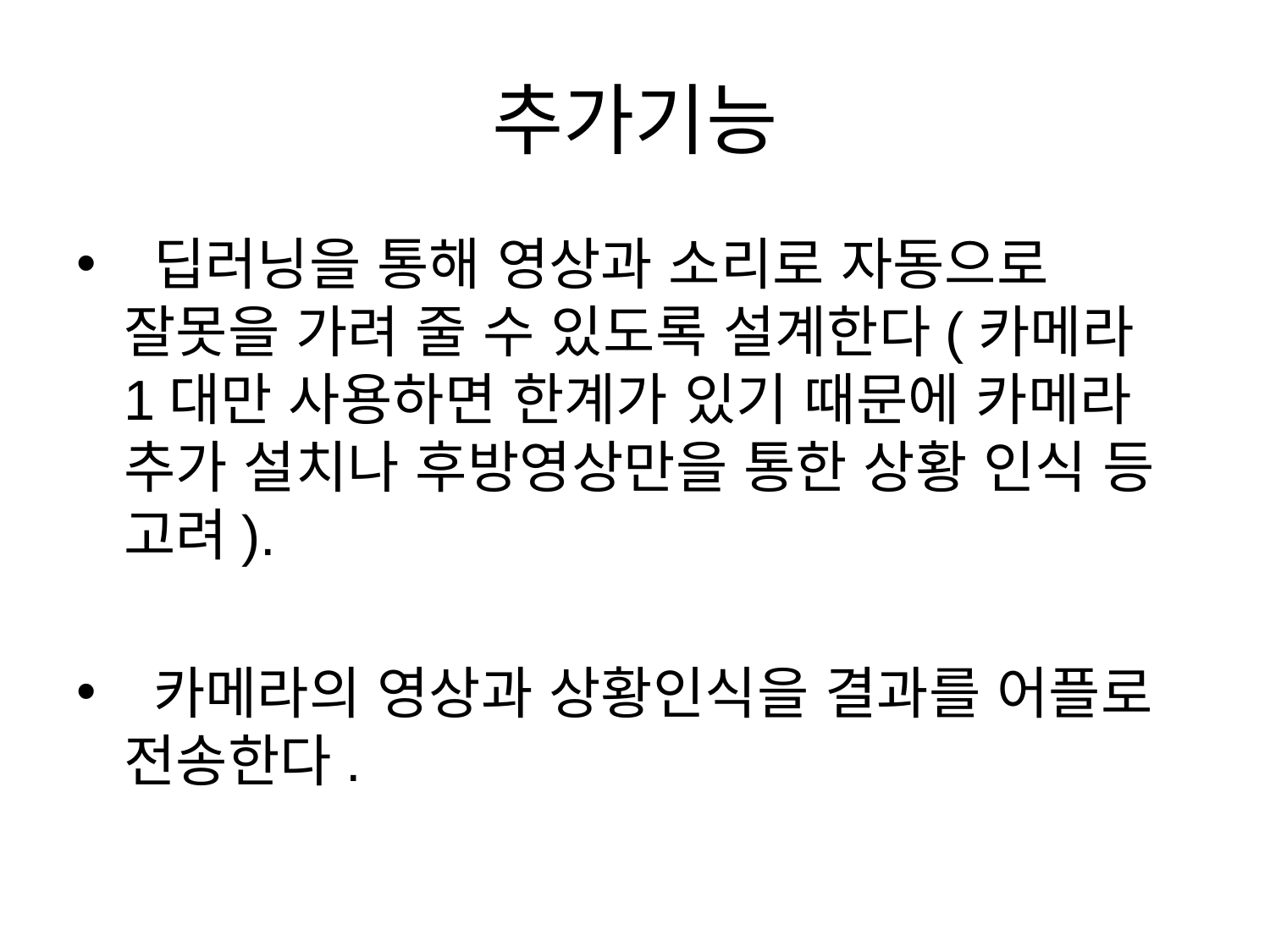

# 추가기능
 딥러닝을 통해 영상과 소리로 자동으로 잘못을 가려 줄 수 있도록 설계한다(카메라 1대만 사용하면 한계가 있기 때문에 카메라 추가 설치나 후방영상만을 통한 상황 인식 등 고려).

 카메라의 영상과 상황인식을 결과를 어플로 전송한다.